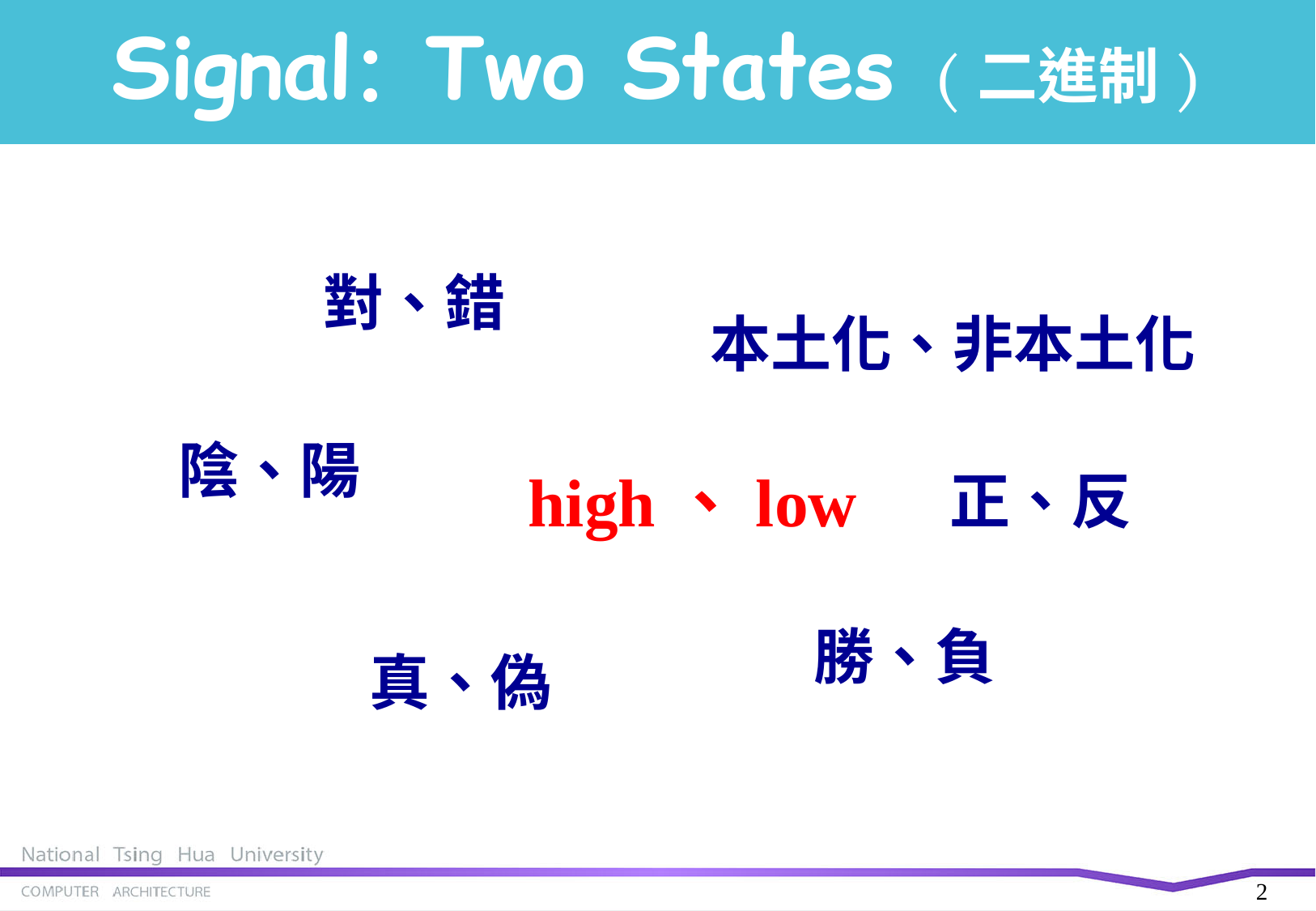

# Signal: Two States (二進制)
對、錯
本土化、非本土化
陰、陽
high、low
正、反
勝、負
真、偽
2